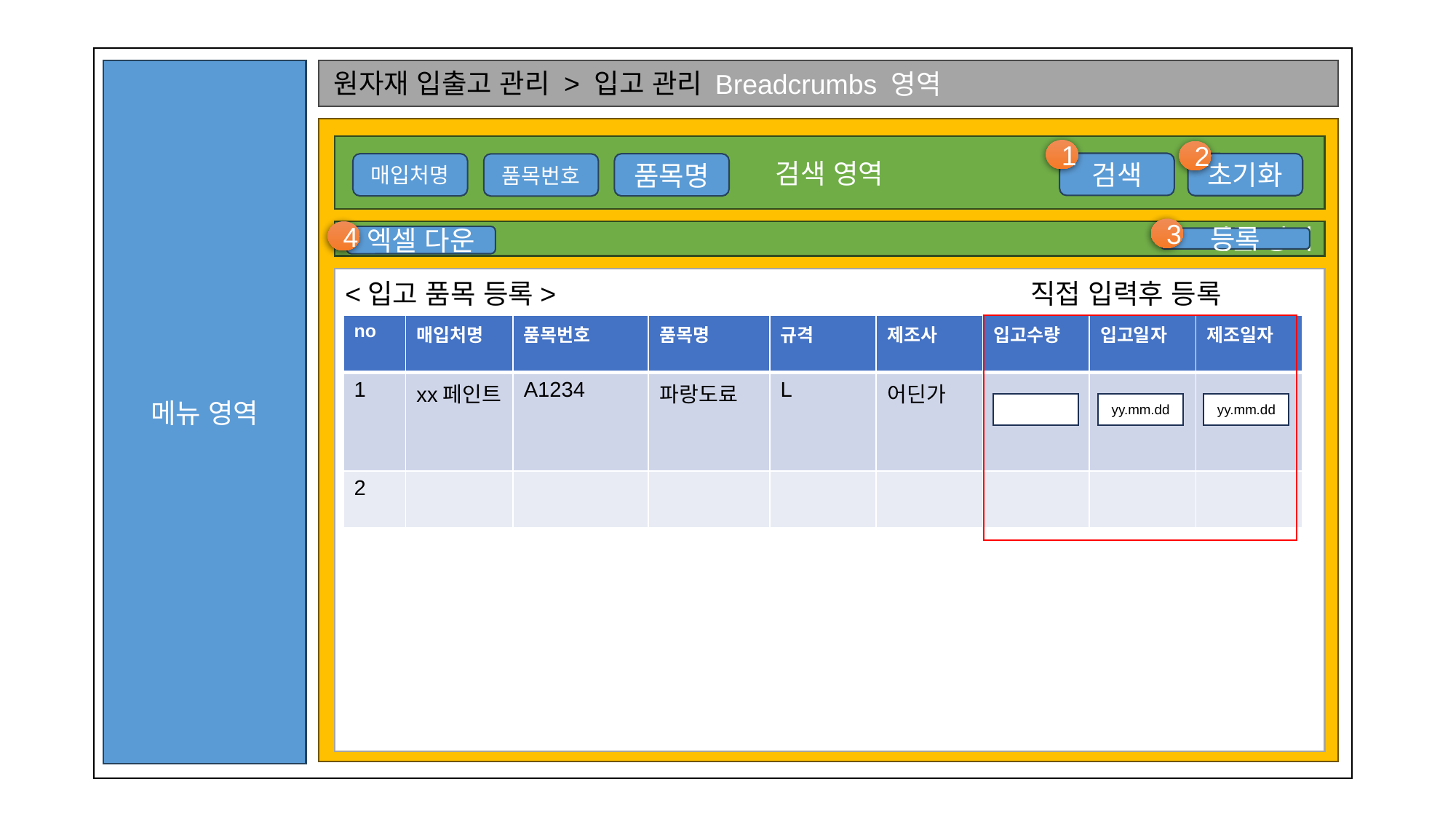

메뉴 영역
Breadcrumbs 영역
원자재 입출고 관리 > 입고 관리
Content영역
검색 영역
1
2
검색
초기화
매입처명
품목명
품목번호
3
4
버튼 영역
엑셀 다운
등록
테이블
<입고 품목 등록>
직접 입력후 등록
| no | 매입처명 | 품목번호 | 품목명 | 규격 | 제조사 | 입고수량 | 입고일자 | 제조일자 |
| --- | --- | --- | --- | --- | --- | --- | --- | --- |
| 1 | xx페인트 | A1234 | 파랑도료 | L | 어딘가 |  |  |  |
| 2 |  |  |  |  |  |  |  |  |

yy.mm.dd
yy.mm.dd